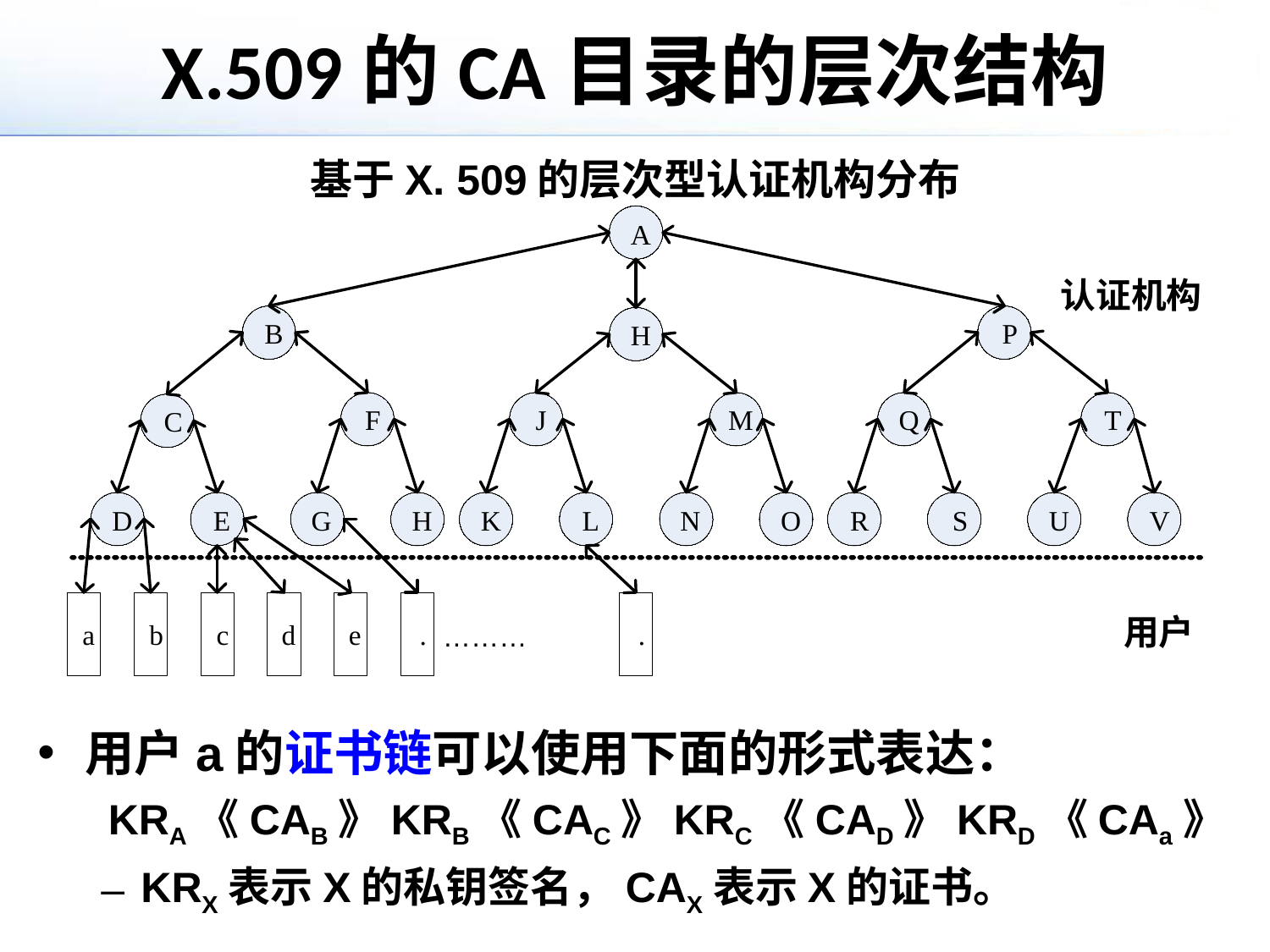

# X.509的CA目录的层次结构
基于X. 509的层次型认证机构分布

A

认证机构

B
P
H

F
J
M
Q
T
C

D
E
G
H
K
L
N
O
R
S
U
V

用户
a
b
c
d
e
.
.
………

用户a的证书链可以使用下面的形式表达：
KRA《CAB》KRB《CAC》KRC《CAD》KRD《CAa》
KRX表示X的私钥签名，CAX表示X的证书。